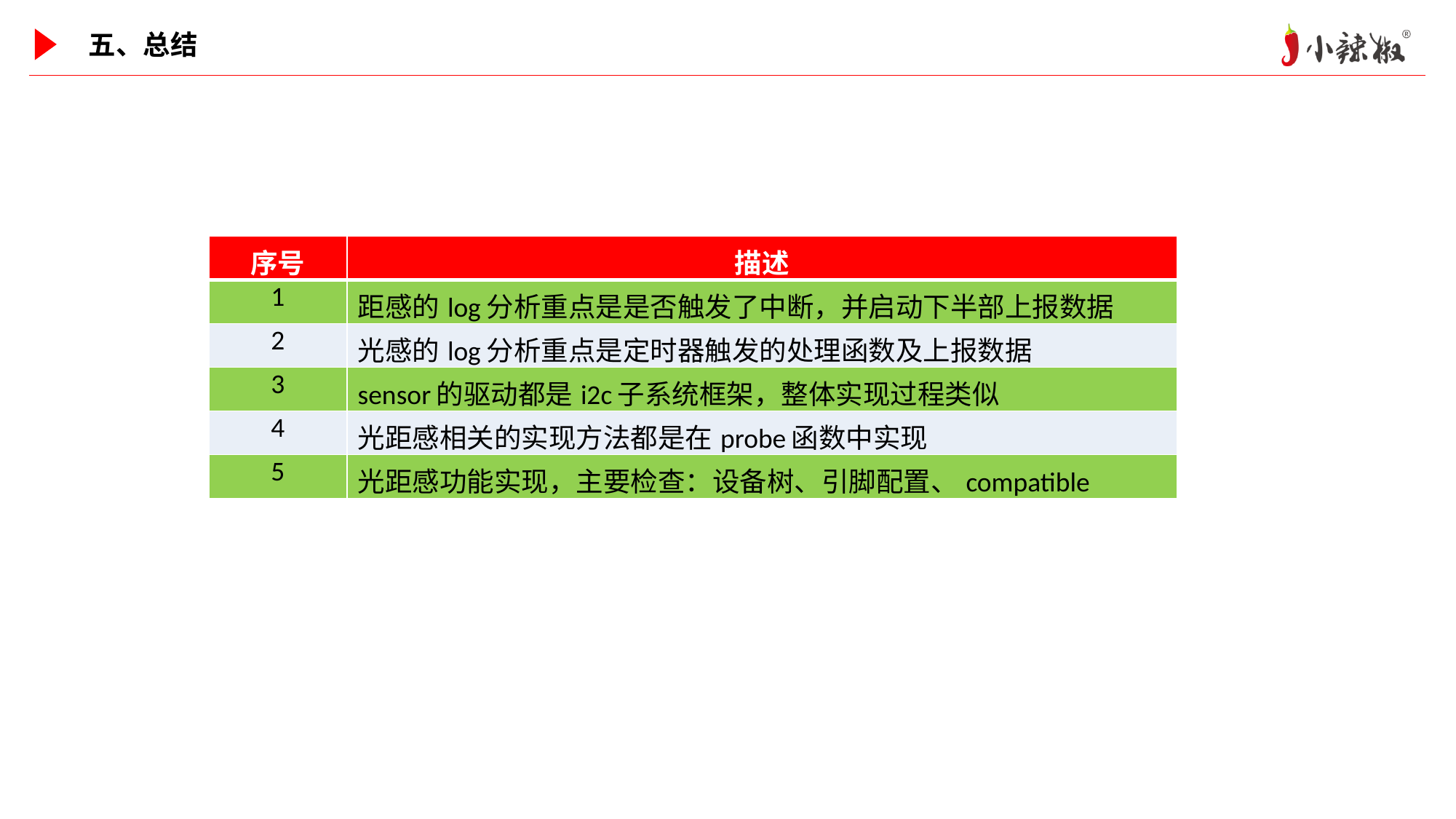

五、总结

| 序号 | 描述 |
| --- | --- |
| 1 | 距感的log分析重点是是否触发了中断，并启动下半部上报数据 |
| 2 | 光感的log分析重点是定时器触发的处理函数及上报数据 |
| 3 | sensor的驱动都是i2c子系统框架，整体实现过程类似 |
| 4 | 光距感相关的实现方法都是在probe函数中实现 |
| 5 | 光距感功能实现，主要检查：设备树、引脚配置、compatible |